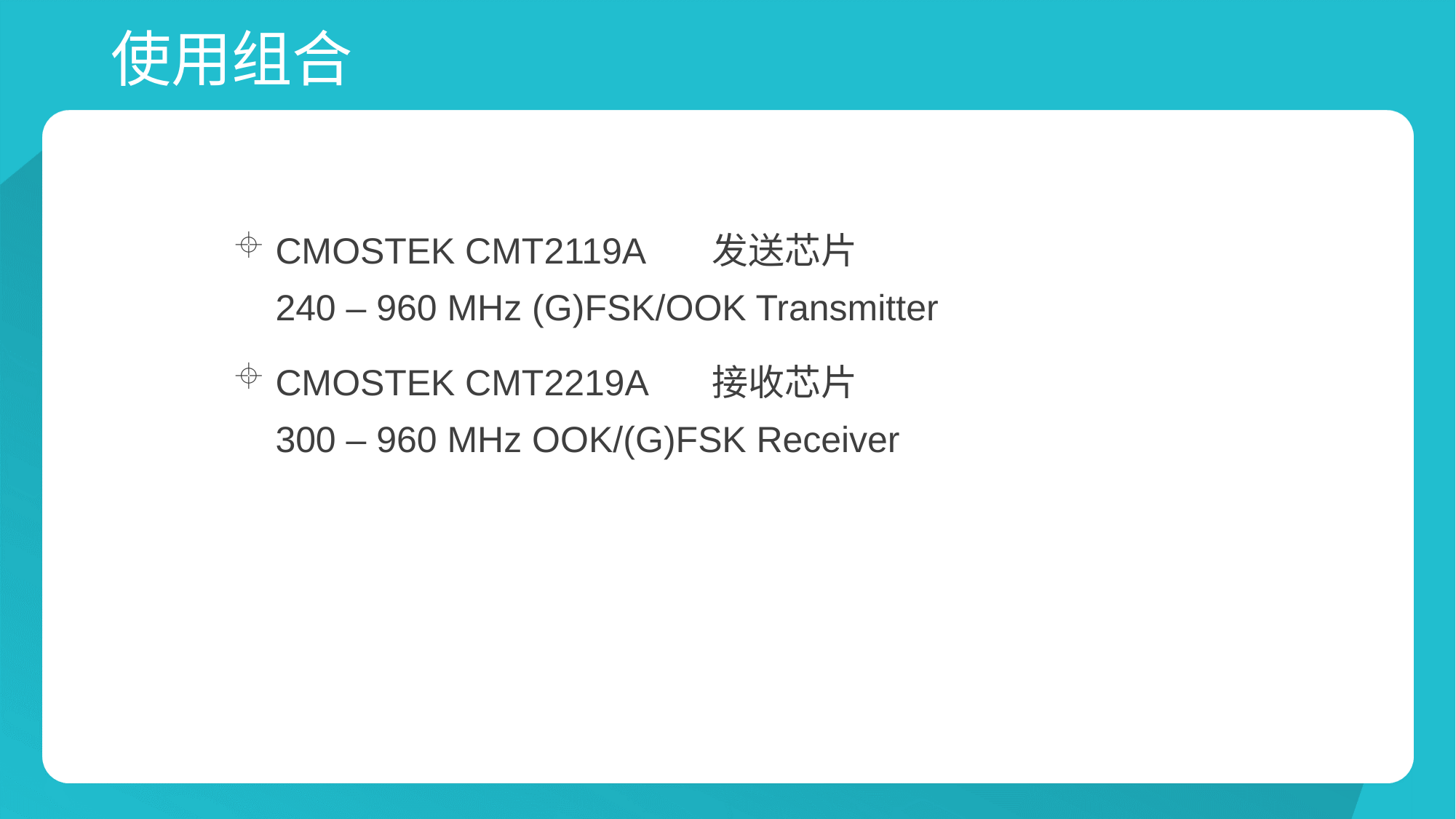

# 使用组合
CMOSTEK CMT2119A	发送芯片
240 – 960 MHz (G)FSK/OOK Transmitter
CMOSTEK CMT2219A 	接收芯片
300 – 960 MHz OOK/(G)FSK Receiver